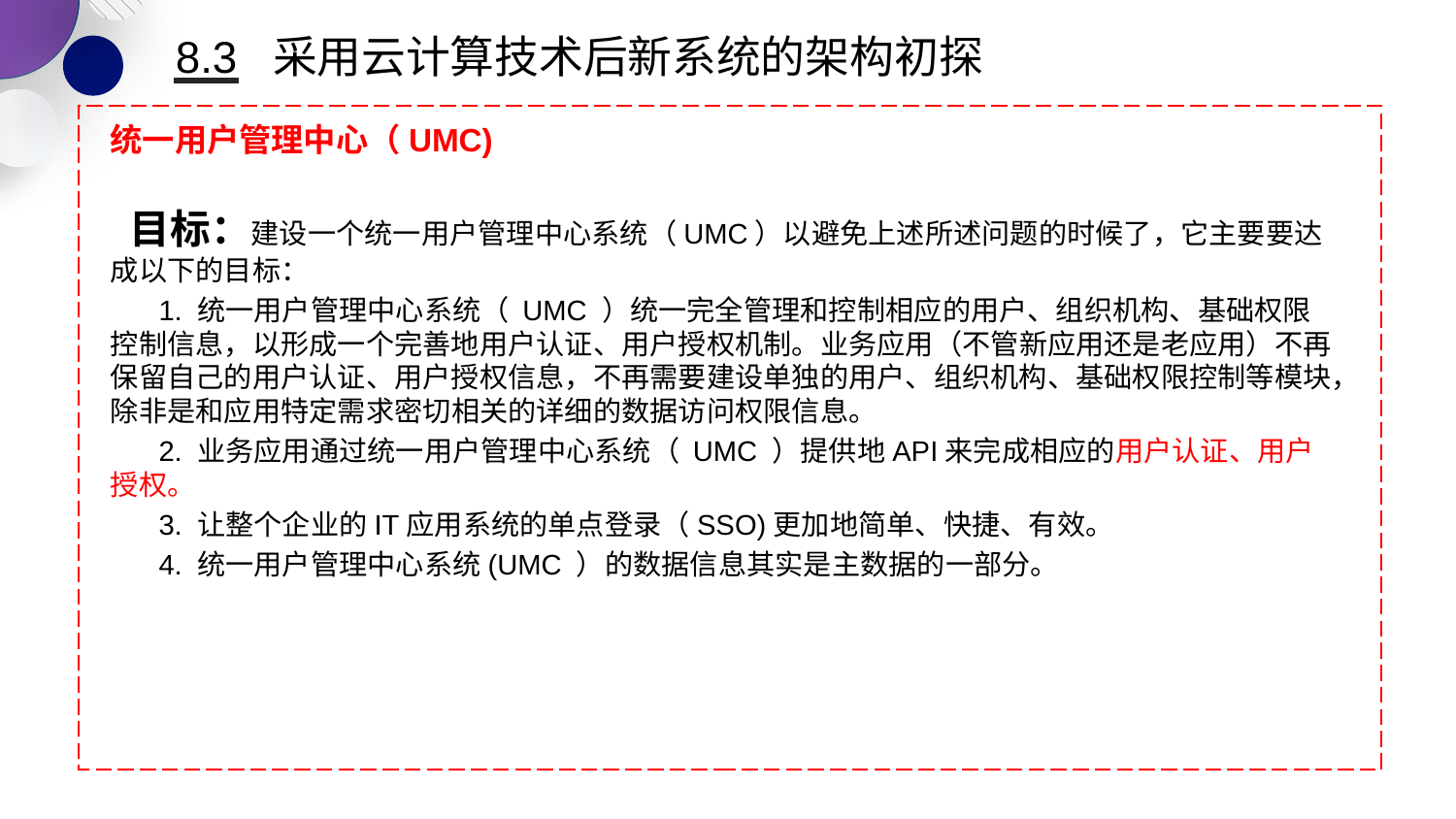

8.3  采用云计算技术后新系统的架构初探

统一用户管理中心（UMC)
 目标：建设一个统一用户管理中心系统（UMC）以避免上述所述问题的时候了，它主要要达成以下的目标：
      1. 统一用户管理中心系统（ UMC ）统一完全管理和控制相应的用户、组织机构、基础权限控制信息，以形成一个完善地用户认证、用户授权机制。业务应用（不管新应用还是老应用）不再保留自己的用户认证、用户授权信息，不再需要建设单独的用户、组织机构、基础权限控制等模块，除非是和应用特定需求密切相关的详细的数据访问权限信息。
      2. 业务应用通过统一用户管理中心系统（ UMC ）提供地API来完成相应的用户认证、用户授权。
      3. 让整个企业的IT应用系统的单点登录（SSO)更加地简单、快捷、有效。
      4. 统一用户管理中心系统(UMC ）的数据信息其实是主数据的一部分。